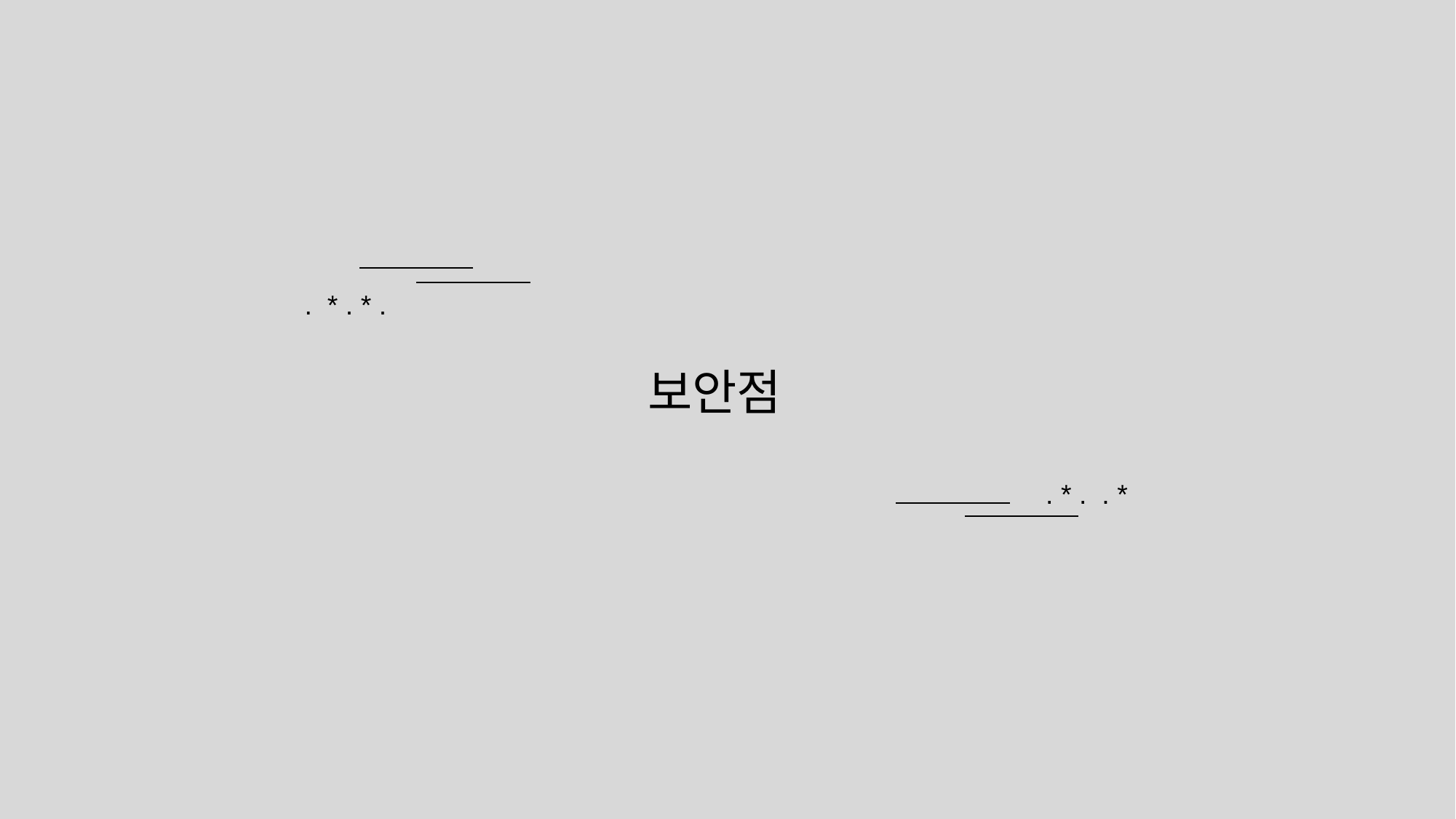

.  * . * .
보안점
. * .  . *